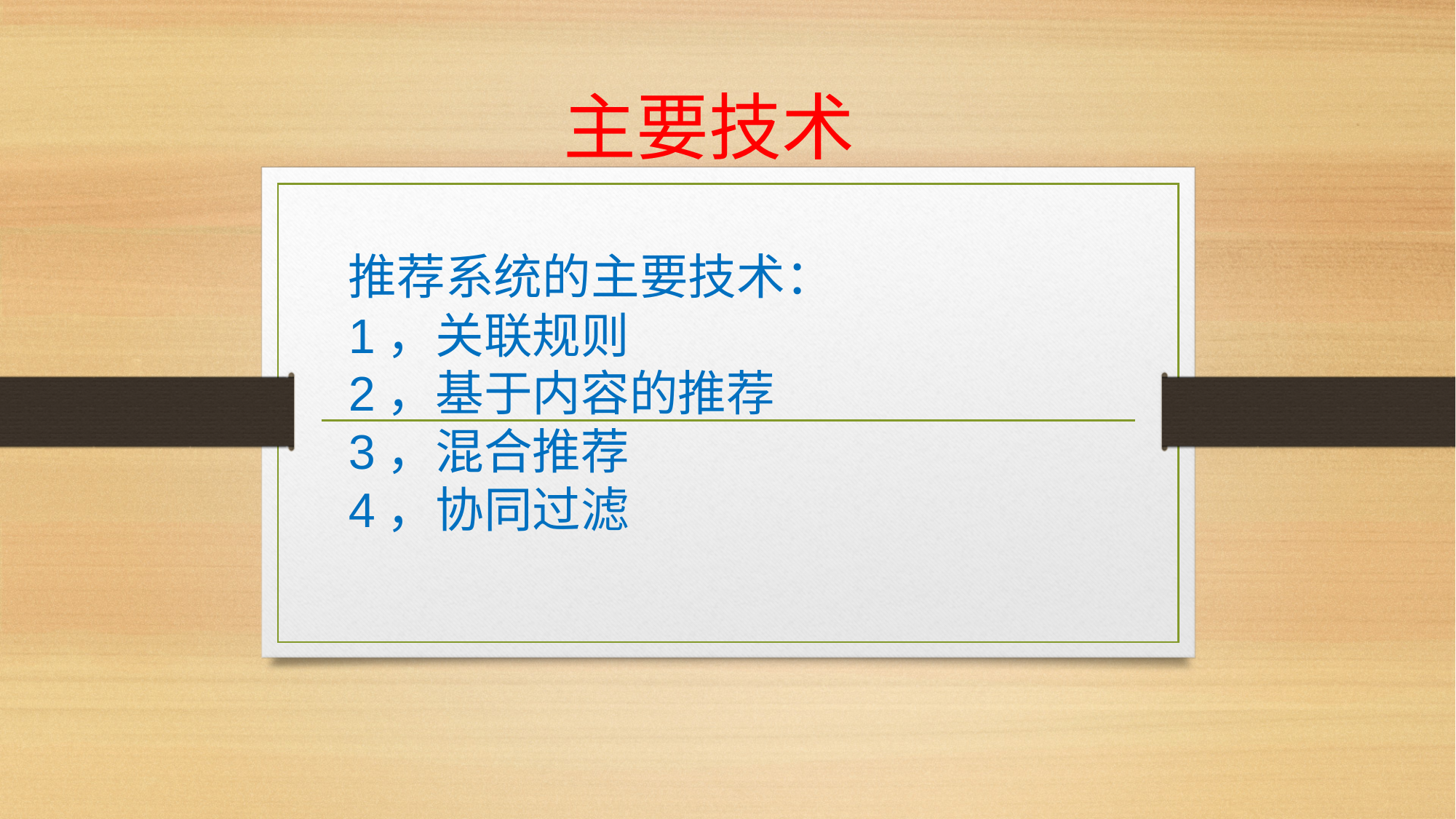

# 主要技术

推荐系统的主要技术：
1，关联规则
2，基于内容的推荐
3，混合推荐
4，协同过滤